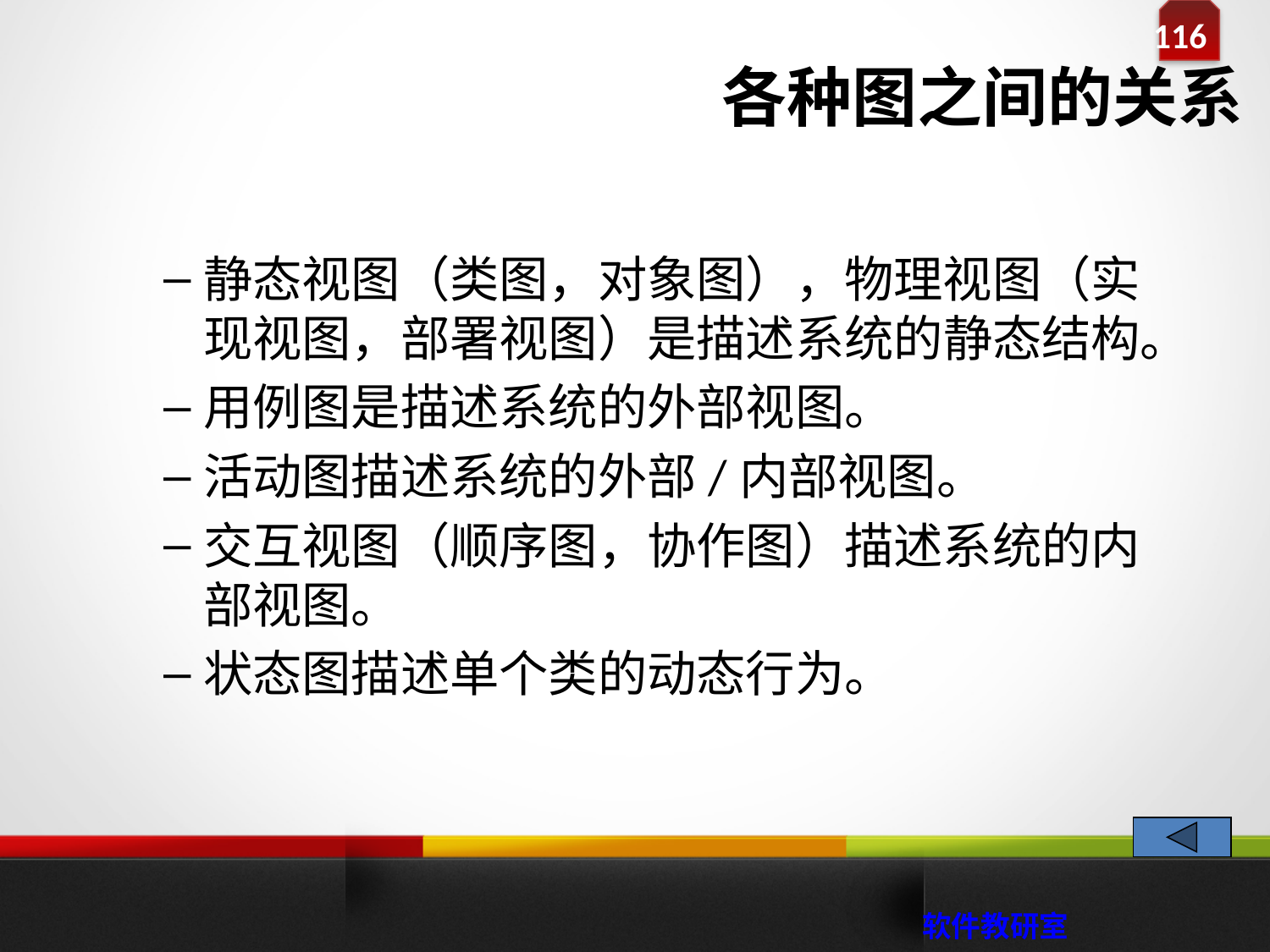

各种图之间的关系
静态视图（类图，对象图），物理视图（实现视图，部署视图）是描述系统的静态结构。
用例图是描述系统的外部视图。
活动图描述系统的外部/内部视图。
交互视图（顺序图，协作图）描述系统的内部视图。
状态图描述单个类的动态行为。

                                     软件教研室